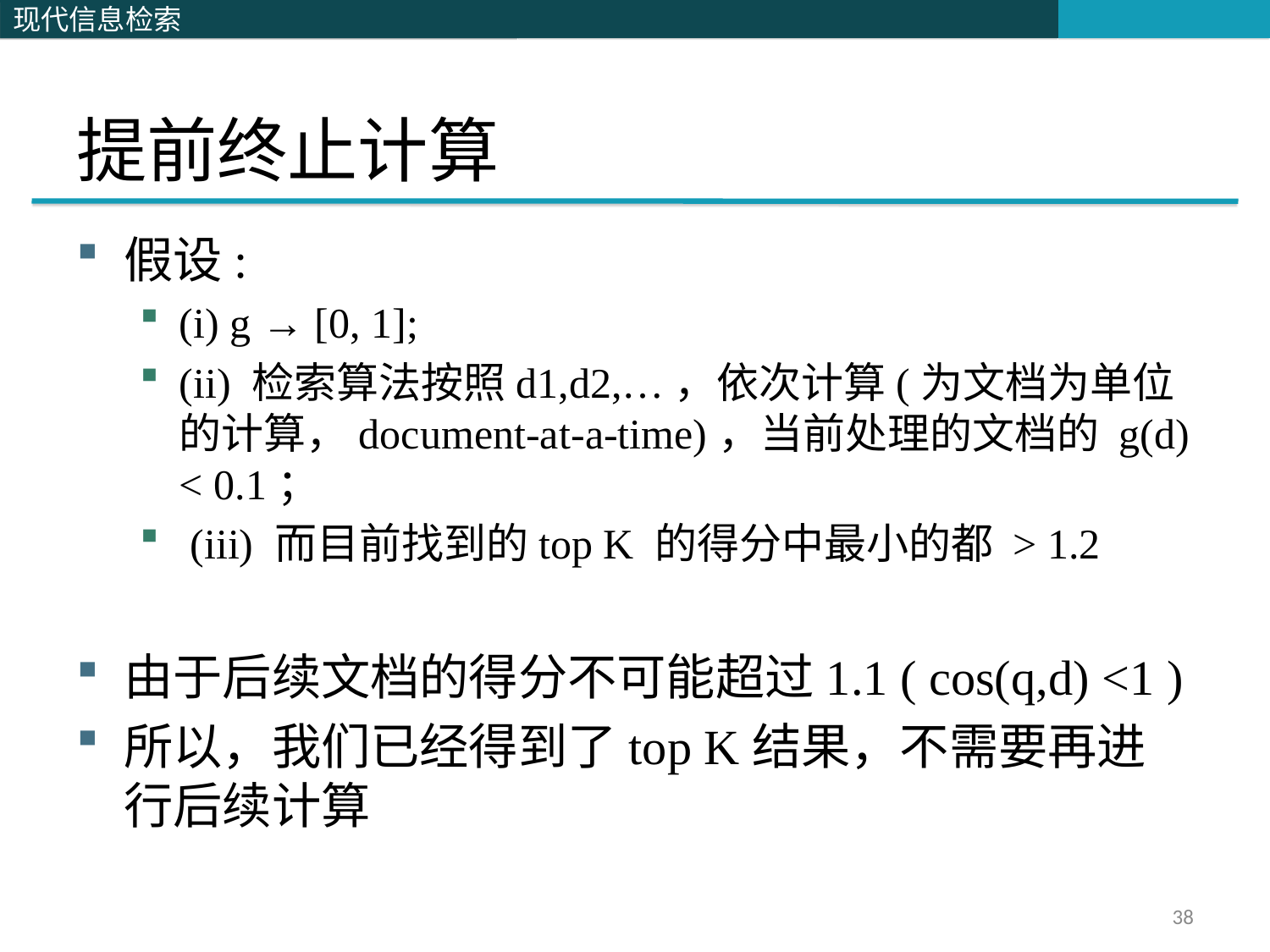

# 提前终止计算
假设:
(i) g → [0, 1];
(ii) 检索算法按照d1,d2,…，依次计算(为文档为单位的计算，document-at-a-time)，当前处理的文档的 g(d) < 0.1；
 (iii) 而目前找到的top K 的得分中最小的都 > 1.2

由于后续文档的得分不可能超过1.1 ( cos(q,d) <1 )
所以，我们已经得到了top K结果，不需要再进行后续计算
38